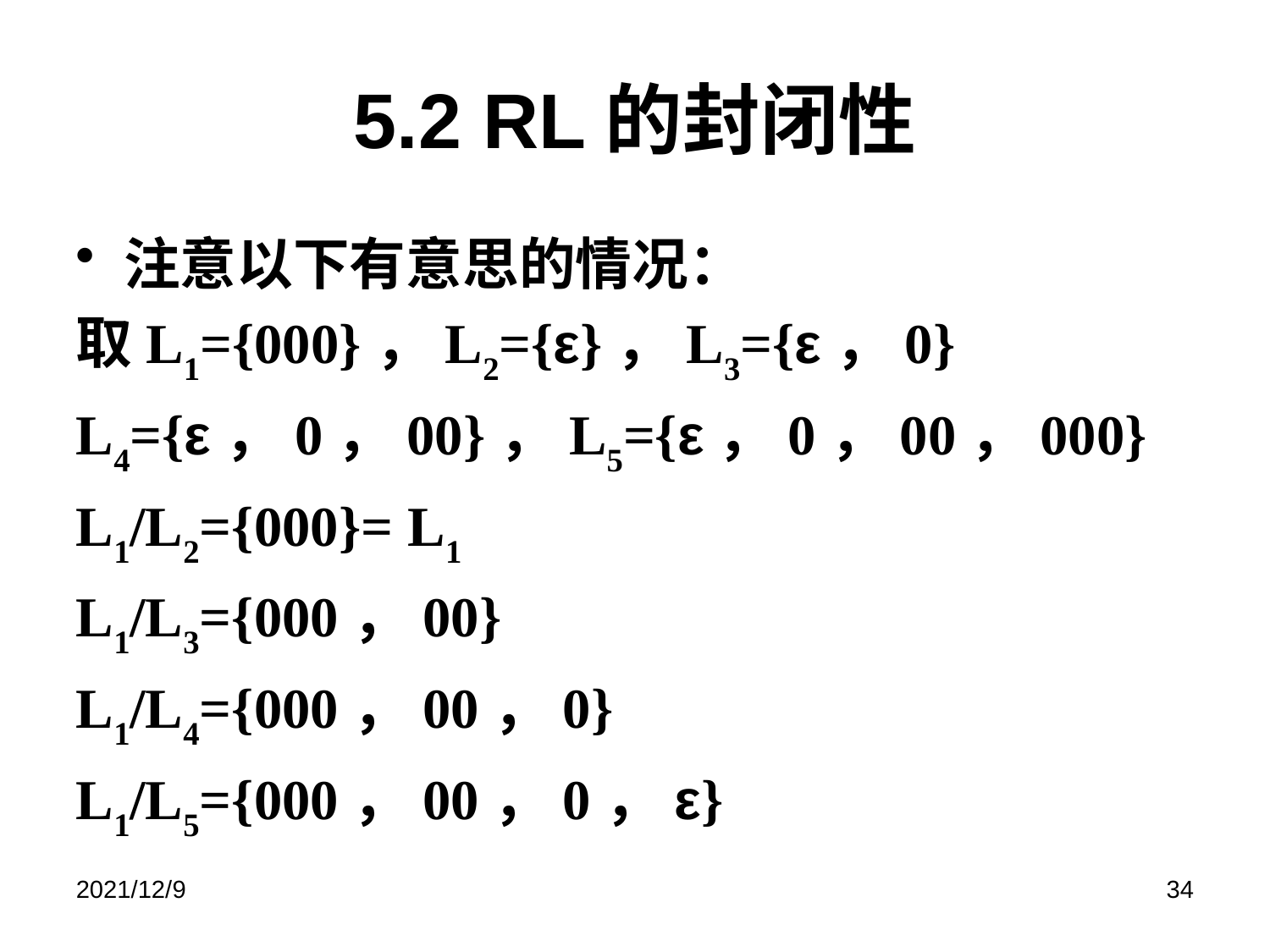

# 5.2 RL的封闭性
注意以下有意思的情况：
取L1={000}，L2={ε}，L3={ε，0}
L4={ε，0，00}，L5={ε，0，00，000}
L1/L2={000}= L1
L1/L3={000，00}
L1/L4={000，00，0}
L1/L5={000，00，0，ε}
2021/12/9
34